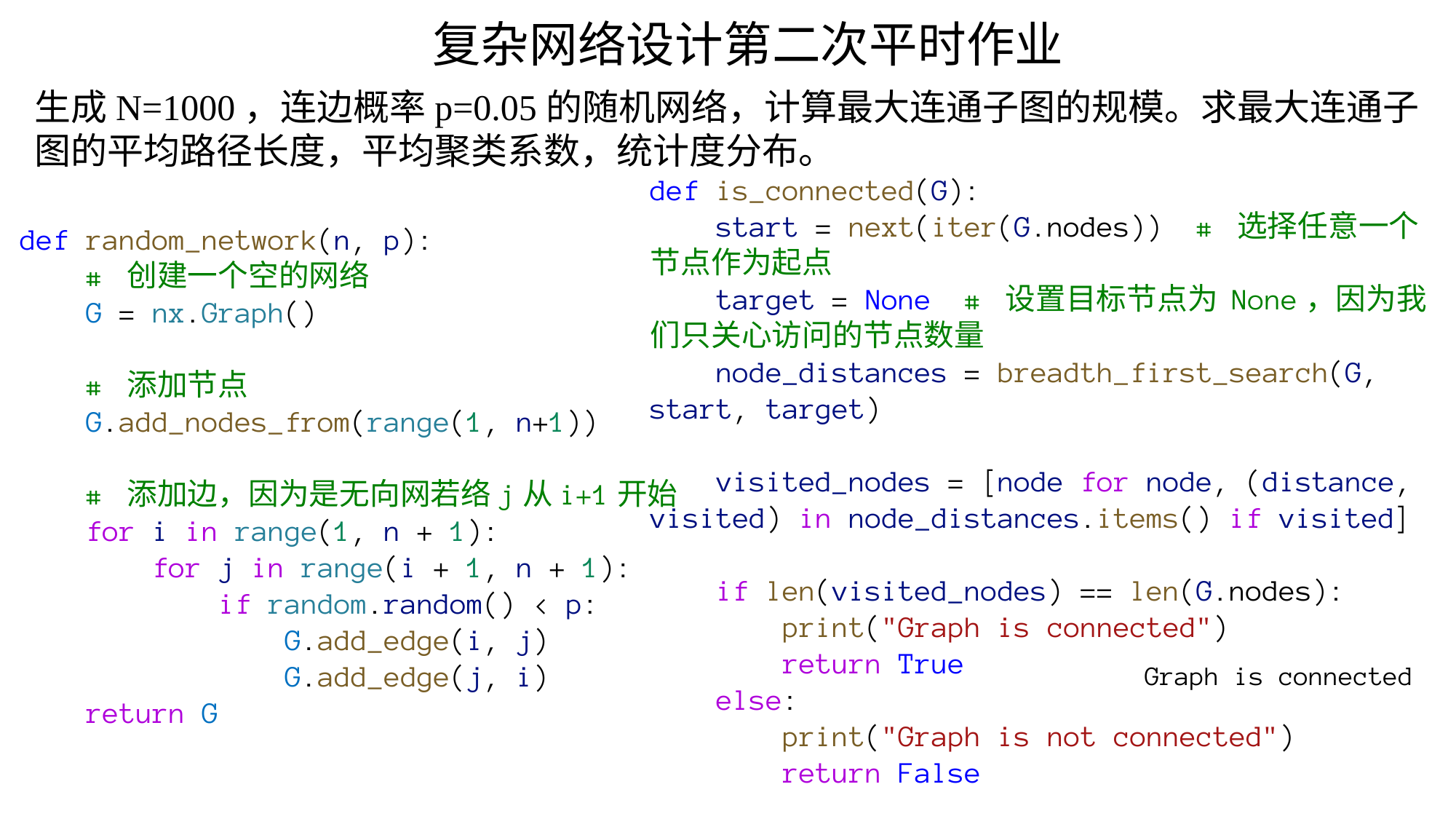

复杂网络设计第二次平时作业
生成N=1000，连边概率p=0.05的随机网络，计算最大连通子图的规模。求最大连通子图的平均路径长度，平均聚类系数，统计度分布。
def is_connected(G):
    start = next(iter(G.nodes))  # 选择任意一个节点作为起点
    target = None  # 设置目标节点为 None，因为我们只关心访问的节点数量
    node_distances = breadth_first_search(G, start, target)

    visited_nodes = [node for node, (distance, visited) in node_distances.items() if visited]

    if len(visited_nodes) == len(G.nodes):
        print("Graph is connected")
        return True
    else:
        print("Graph is not connected")
        return False
def random_network(n, p):
    # 创建一个空的网络
    G = nx.Graph()
    # 添加节点
    G.add_nodes_from(range(1, n+1))
    # 添加边，因为是无向网若络j从i+1开始
    for i in range(1, n + 1):
        for j in range(i + 1, n + 1):
            if random.random() < p:
                G.add_edge(i, j)
                G.add_edge(j, i)
    return G
Graph is connected